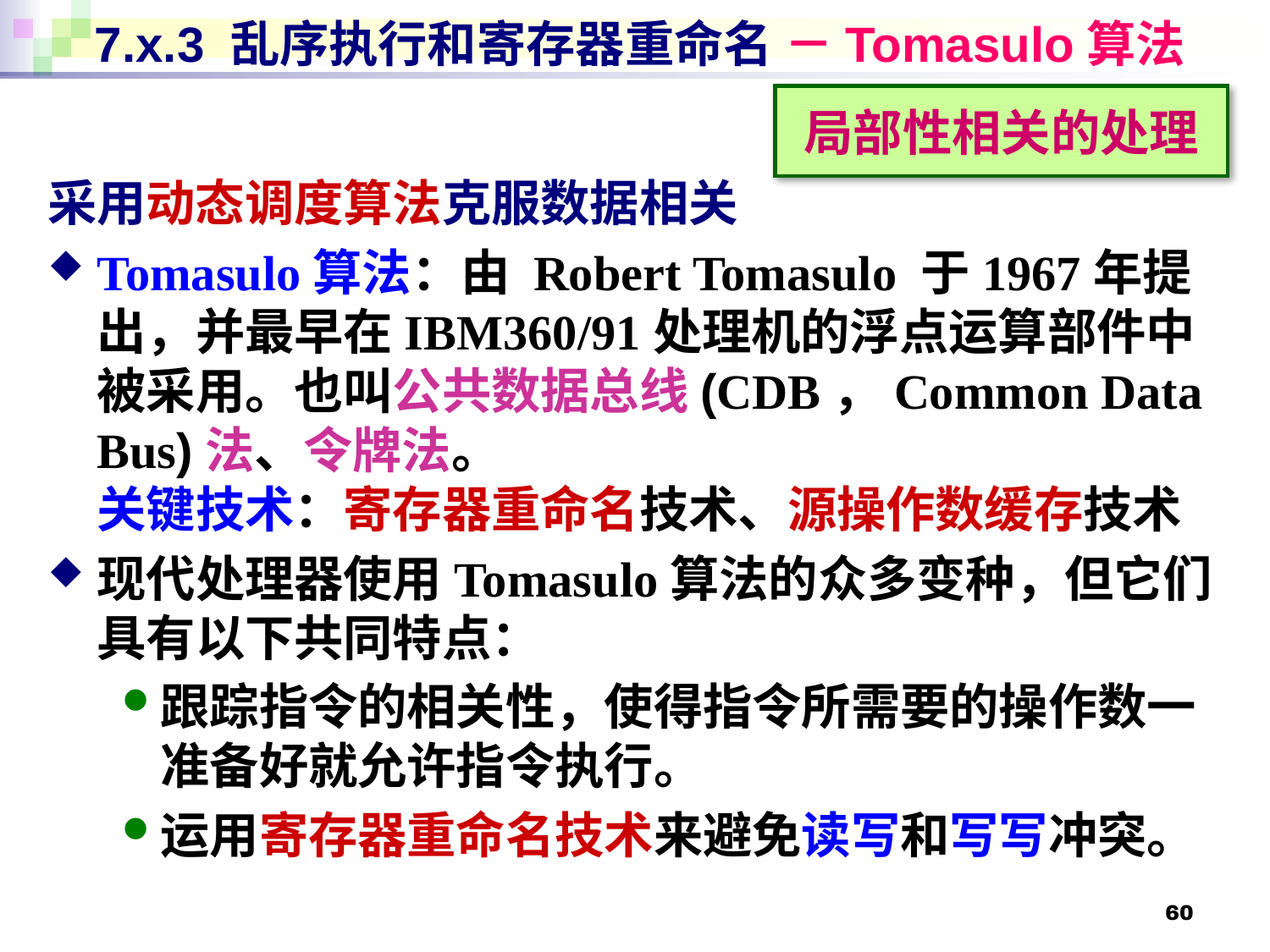

# 7.x.3 乱序执行和寄存器重命名 －Tomasulo算法
局部性相关的处理
采用动态调度算法克服数据相关
Tomasulo算法：由 Robert Tomasulo 于1967年提出，并最早在IBM360/91处理机的浮点运算部件中被采用。也叫公共数据总线(CDB，Common Data Bus)法、令牌法。
关键技术：寄存器重命名技术、源操作数缓存技术
现代处理器使用Tomasulo算法的众多变种，但它们具有以下共同特点：
跟踪指令的相关性，使得指令所需要的操作数一准备好就允许指令执行。
运用寄存器重命名技术来避免读写和写写冲突。
60